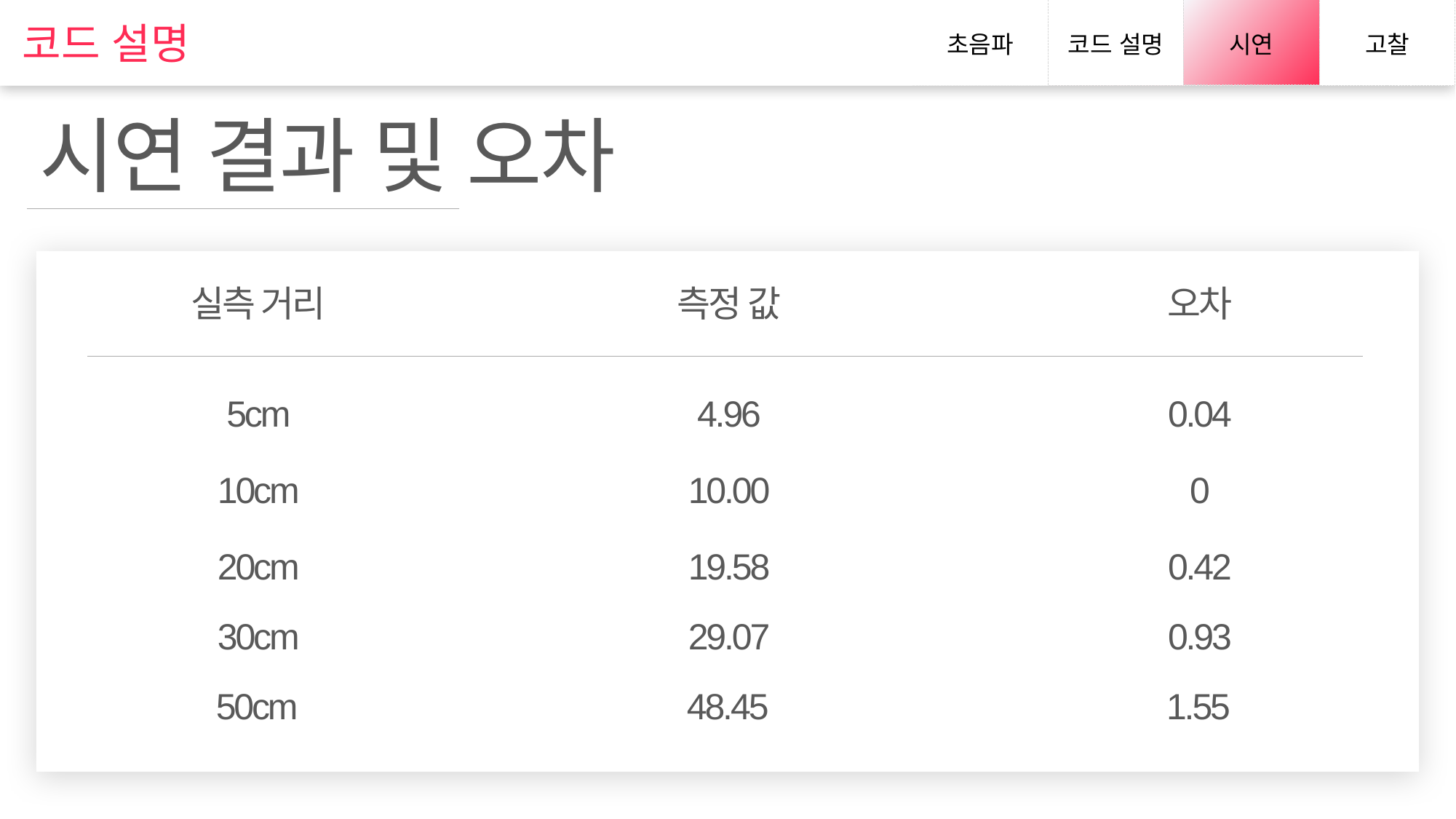

코드 설명
초음파
코드 설명
시연
고찰
Subtitle 1
Subtitle 2
Subtitle 3
Subtitle 4
시연 결과 및 오차

실측 거리
측정 값
오차
5cm
4.96
0.04
10cm
10.00
0
20cm
19.58
0.42
30cm
29.07
0.93
50cm
48.45
1.55